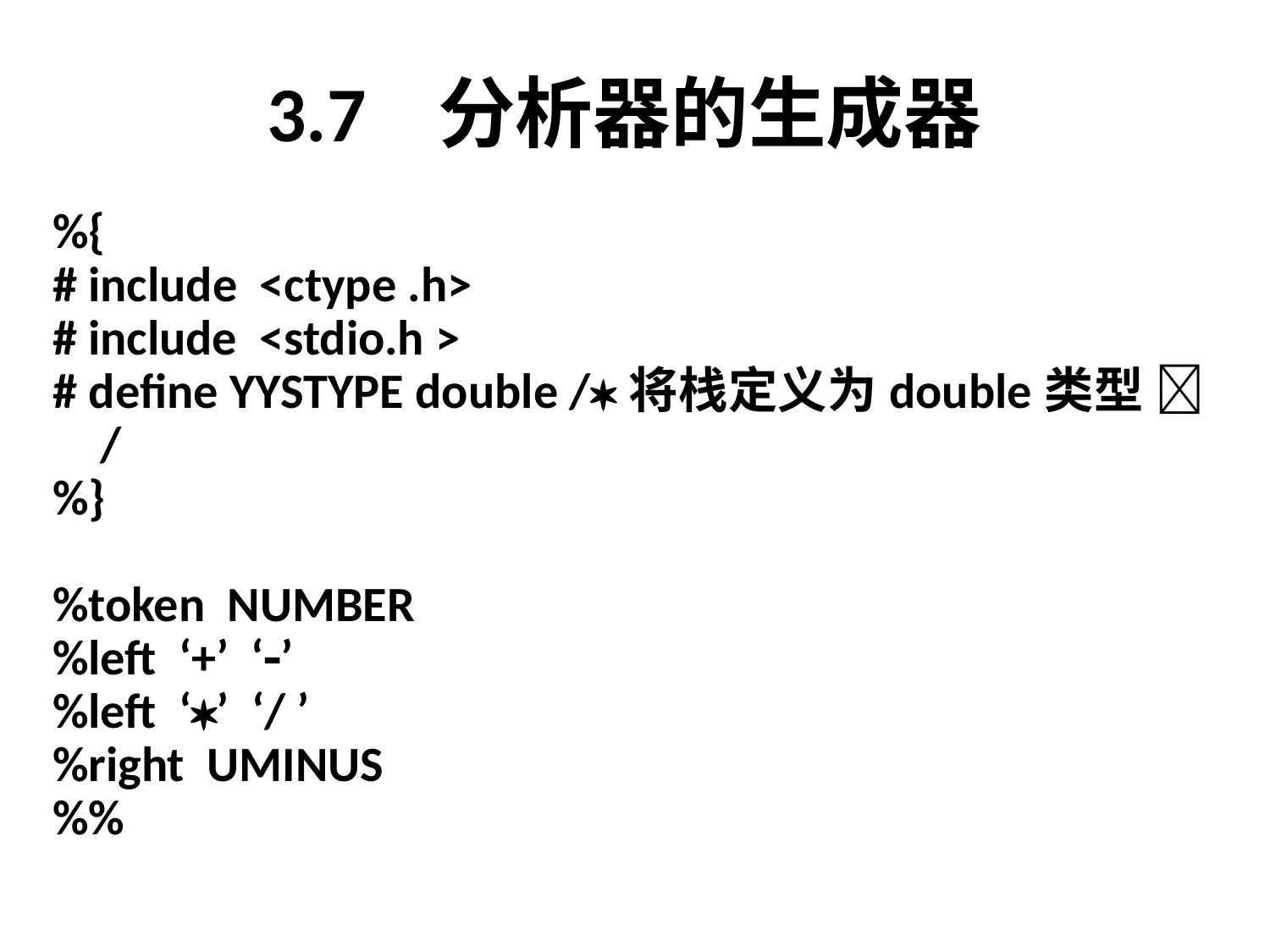

# 3.7   分析器的生成器
%{
# include  <ctype .h>
# include  <stdio.h >
# define YYSTYPE double /∗将栈定义为double类型 ∗/
%}

%token  NUMBER
%left  ‘+’  ‘−’
%left  ‘∗’  ‘/ ’
%right  UMINUS
%%